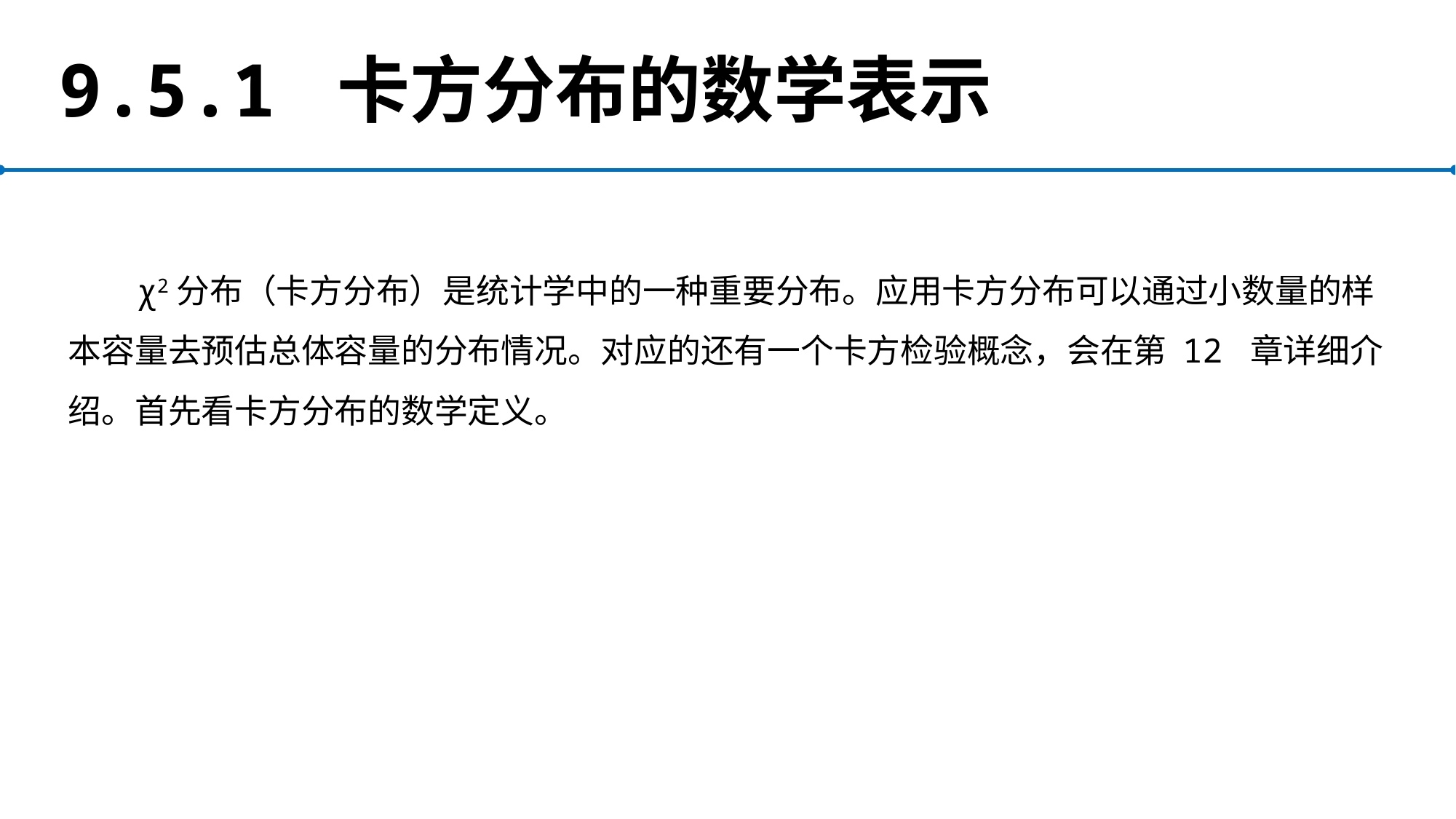

# 9.5.1 卡方分布的数学表示
χ2分布（卡方分布）是统计学中的一种重要分布。应用卡方分布可以通过小数量的样本容量去预估总体容量的分布情况。对应的还有一个卡方检验概念，会在第 12 章详细介绍。首先看卡方分布的数学定义。